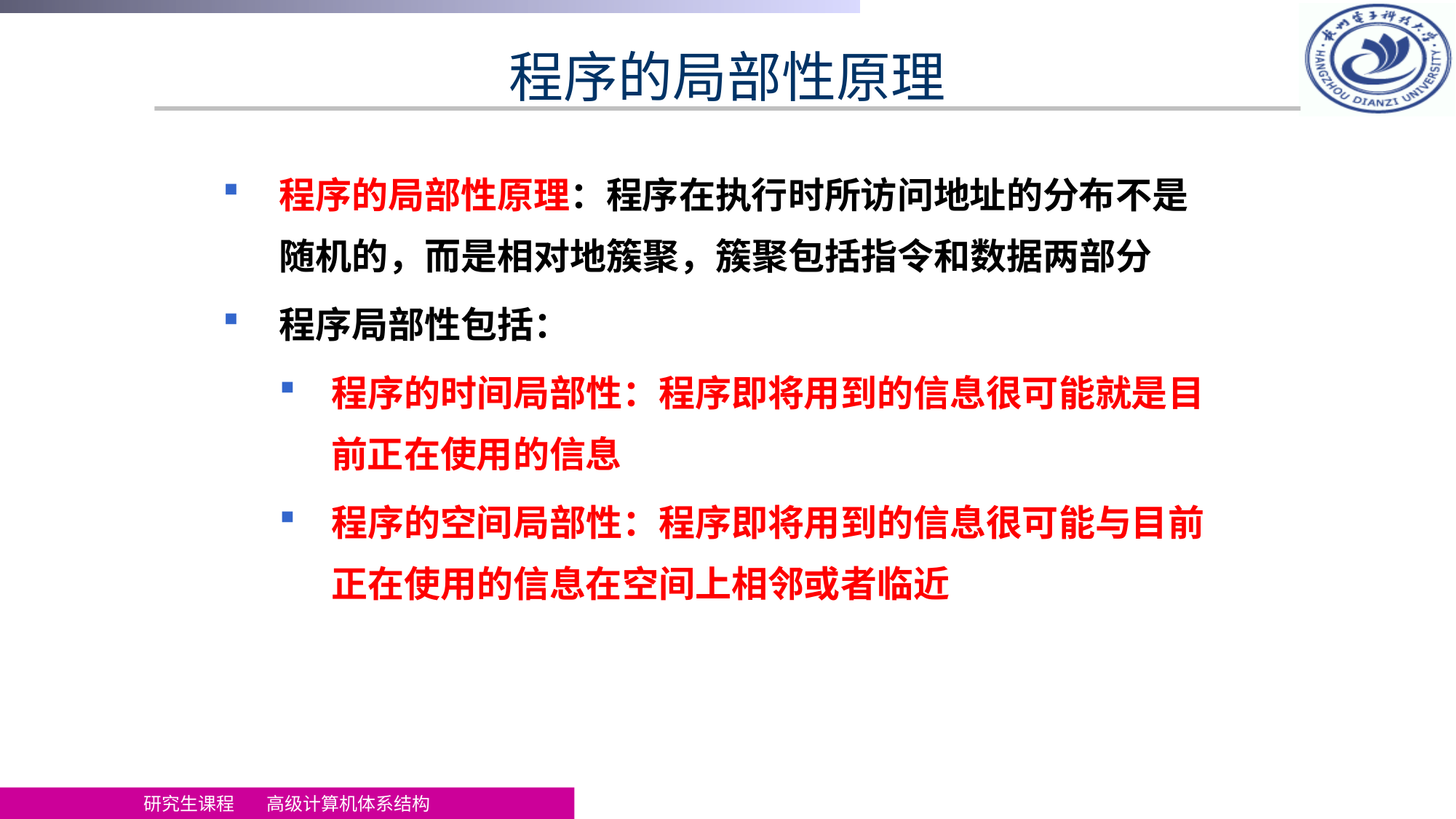

程序的局部性原理
程序的局部性原理：程序在执行时所访问地址的分布不是随机的，而是相对地簇聚，簇聚包括指令和数据两部分
程序局部性包括：
程序的时间局部性：程序即将用到的信息很可能就是目前正在使用的信息
程序的空间局部性：程序即将用到的信息很可能与目前正在使用的信息在空间上相邻或者临近